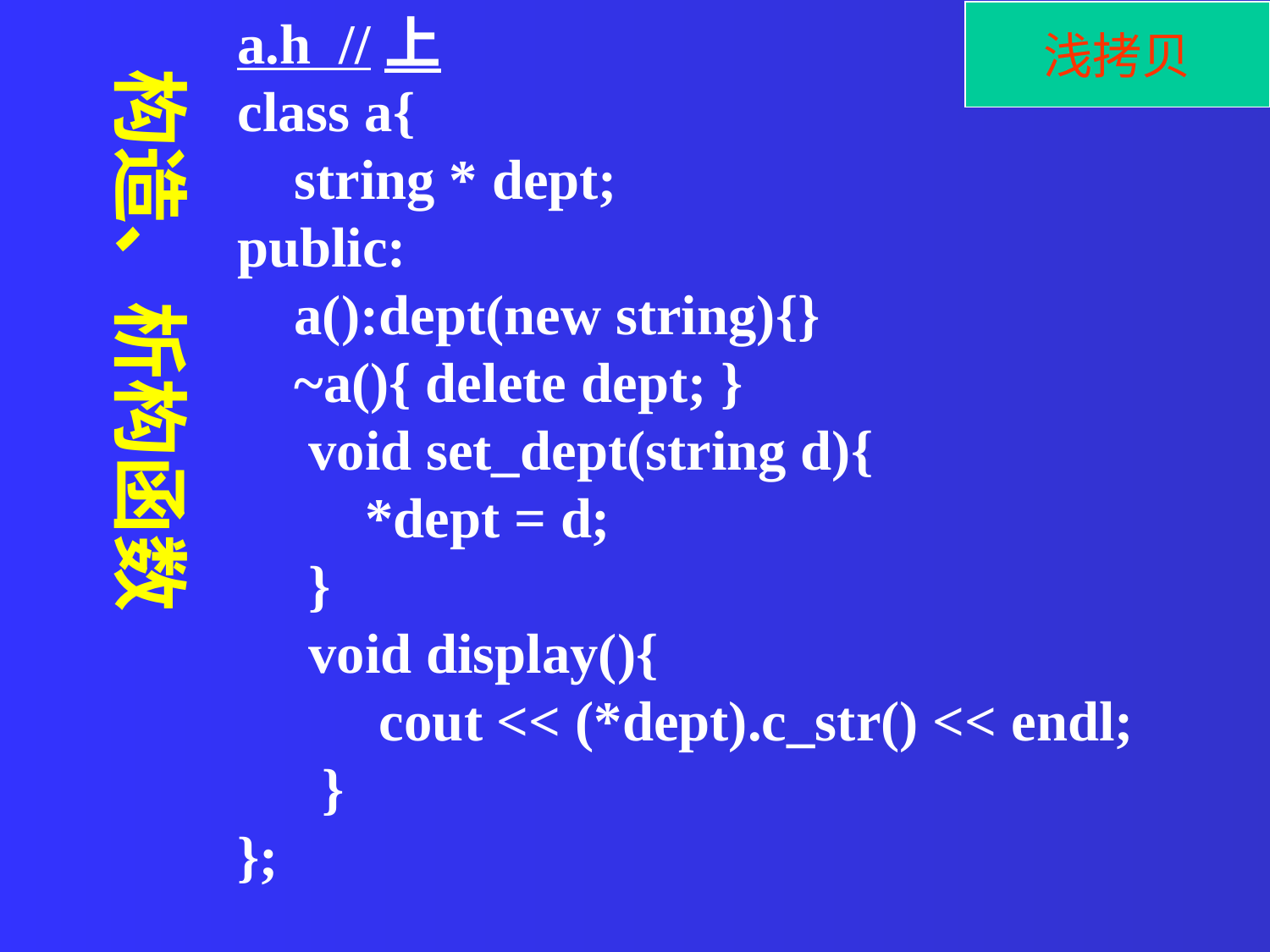

a.h  //上
class a{
    string * dept;
public:
    a():dept(new string){}
    ~a(){ delete dept; }
     void set_dept(string d){
         *dept = d;
     }
     void display(){
          cout << (*dept).c_str() << endl;
      }
};

浅拷贝
构造、析构函数